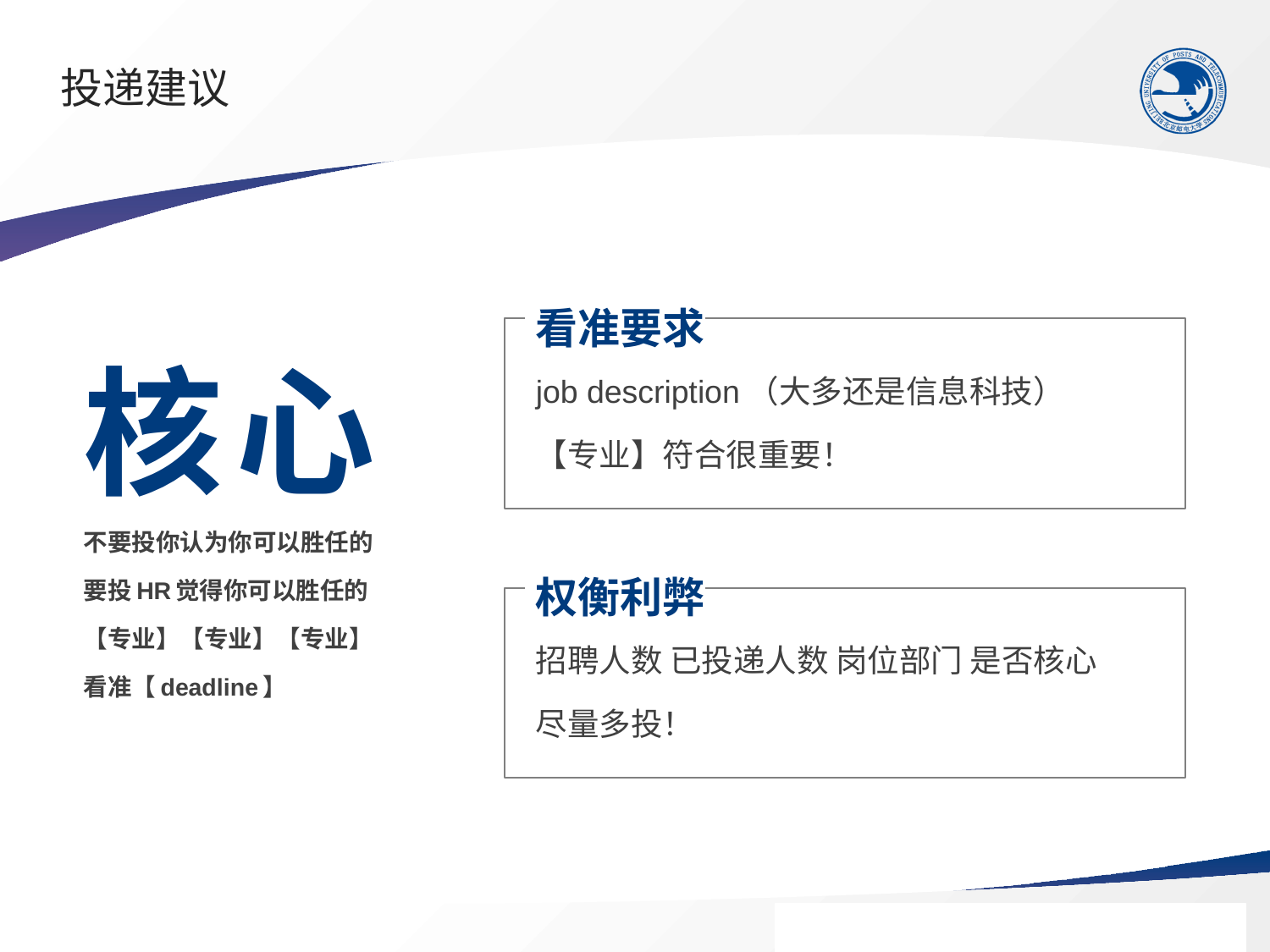

# 投递建议
核心
不要投你认为你可以胜任的
要投HR觉得你可以胜任的
【专业】【专业】【专业】
看准【deadline】
看准要求
job description（大多还是信息科技）
【专业】符合很重要！

权衡利弊
招聘人数 已投递人数 岗位部门 是否核心
尽量多投！